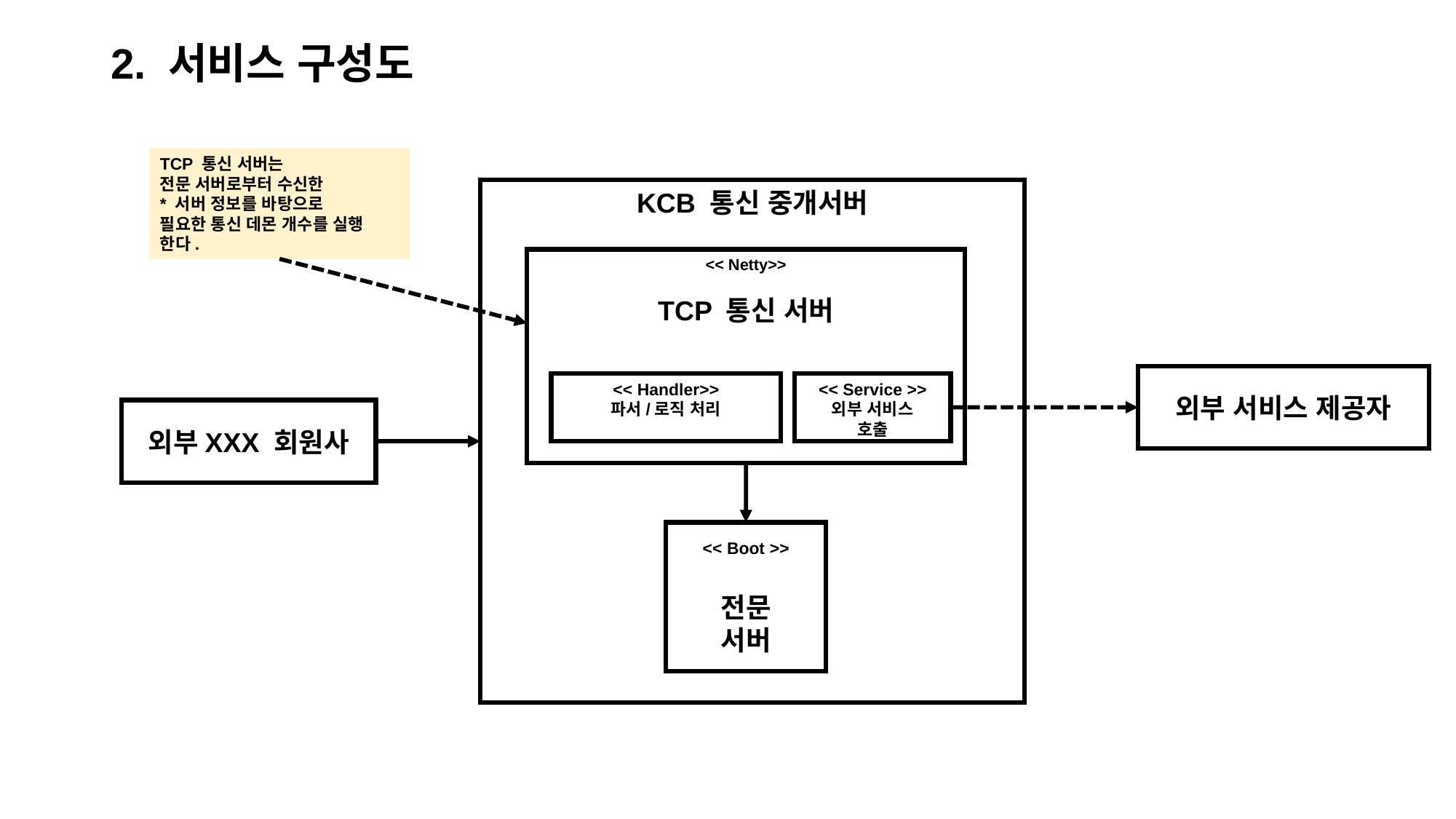

# 2. 서비스 구성도
TCP 통신 서버는
전문 서버로부터 수신한
* 서버 정보를 바탕으로
필요한 통신 데몬 개수를 실행 한다.
KCB 통신 중개서버
<< Netty>>

TCP 통신 서버
외부 서비스 제공자
<< Handler>>
파서/로직 처리
<< Service >>
외부 서비스
호출
외부XXX 회원사
<< Boot >>

전문
서버